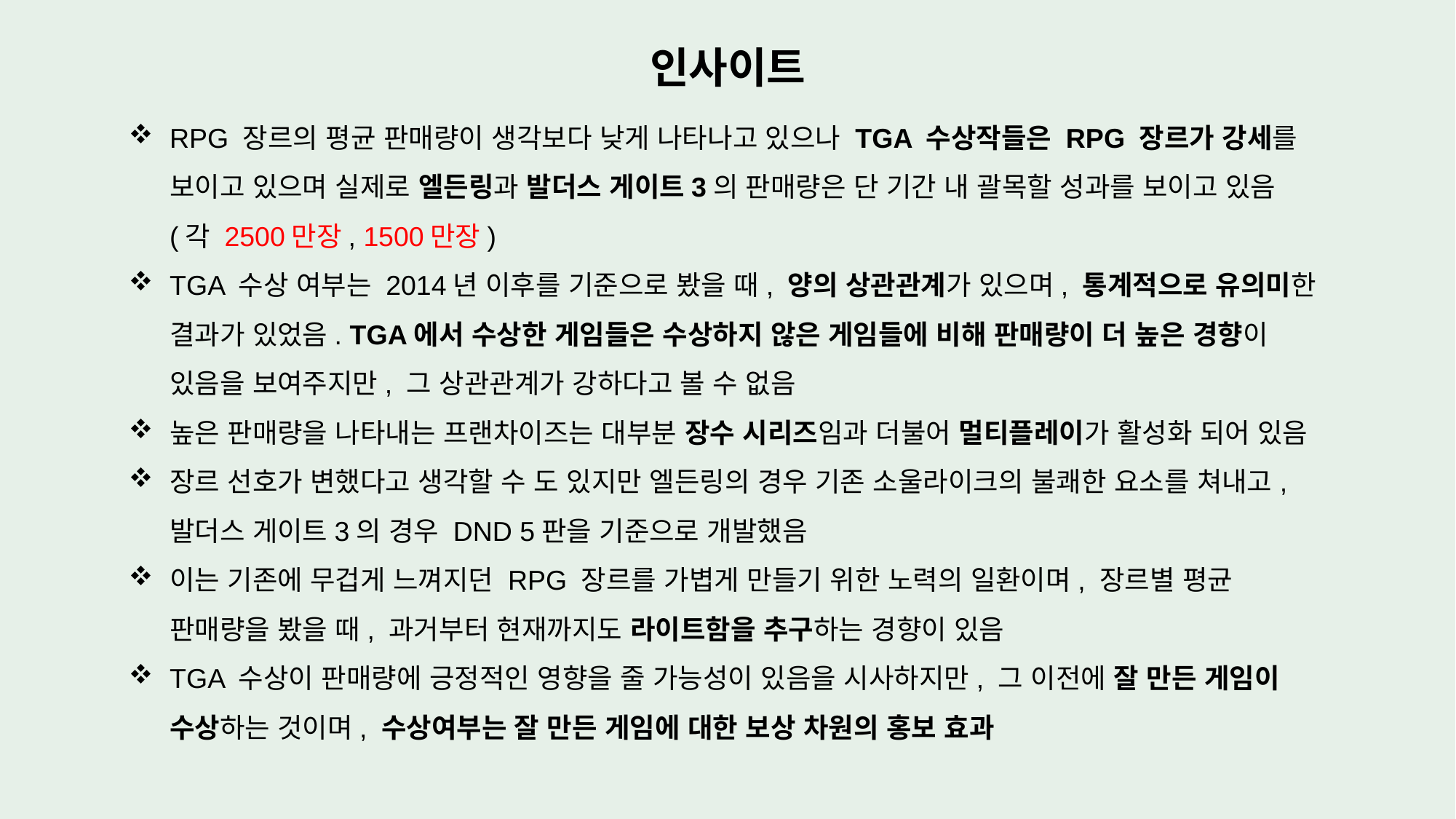

인사이트
RPG 장르의 평균 판매량이 생각보다 낮게 나타나고 있으나 TGA 수상작들은 RPG 장르가 강세를 보이고 있으며 실제로 엘든링과 발더스 게이트3의 판매량은 단 기간 내 괄목할 성과를 보이고 있음 (각 2500만장, 1500만장)
TGA 수상 여부는 2014년 이후를 기준으로 봤을 때, 양의 상관관계가 있으며, 통계적으로 유의미한 결과가 있었음. TGA에서 수상한 게임들은 수상하지 않은 게임들에 비해 판매량이 더 높은 경향이 있음을 보여주지만, 그 상관관계가 강하다고 볼 수 없음
높은 판매량을 나타내는 프랜차이즈는 대부분 장수 시리즈임과 더불어 멀티플레이가 활성화 되어 있음
장르 선호가 변했다고 생각할 수 도 있지만 엘든링의 경우 기존 소울라이크의 불쾌한 요소를 쳐내고, 발더스 게이트3의 경우 DND 5판을 기준으로 개발했음
이는 기존에 무겁게 느껴지던 RPG 장르를 가볍게 만들기 위한 노력의 일환이며, 장르별 평균 판매량을 봤을 때, 과거부터 현재까지도 라이트함을 추구하는 경향이 있음
TGA 수상이 판매량에 긍정적인 영향을 줄 가능성이 있음을 시사하지만, 그 이전에 잘 만든 게임이 수상하는 것이며, 수상여부는 잘 만든 게임에 대한 보상 차원의 홍보 효과